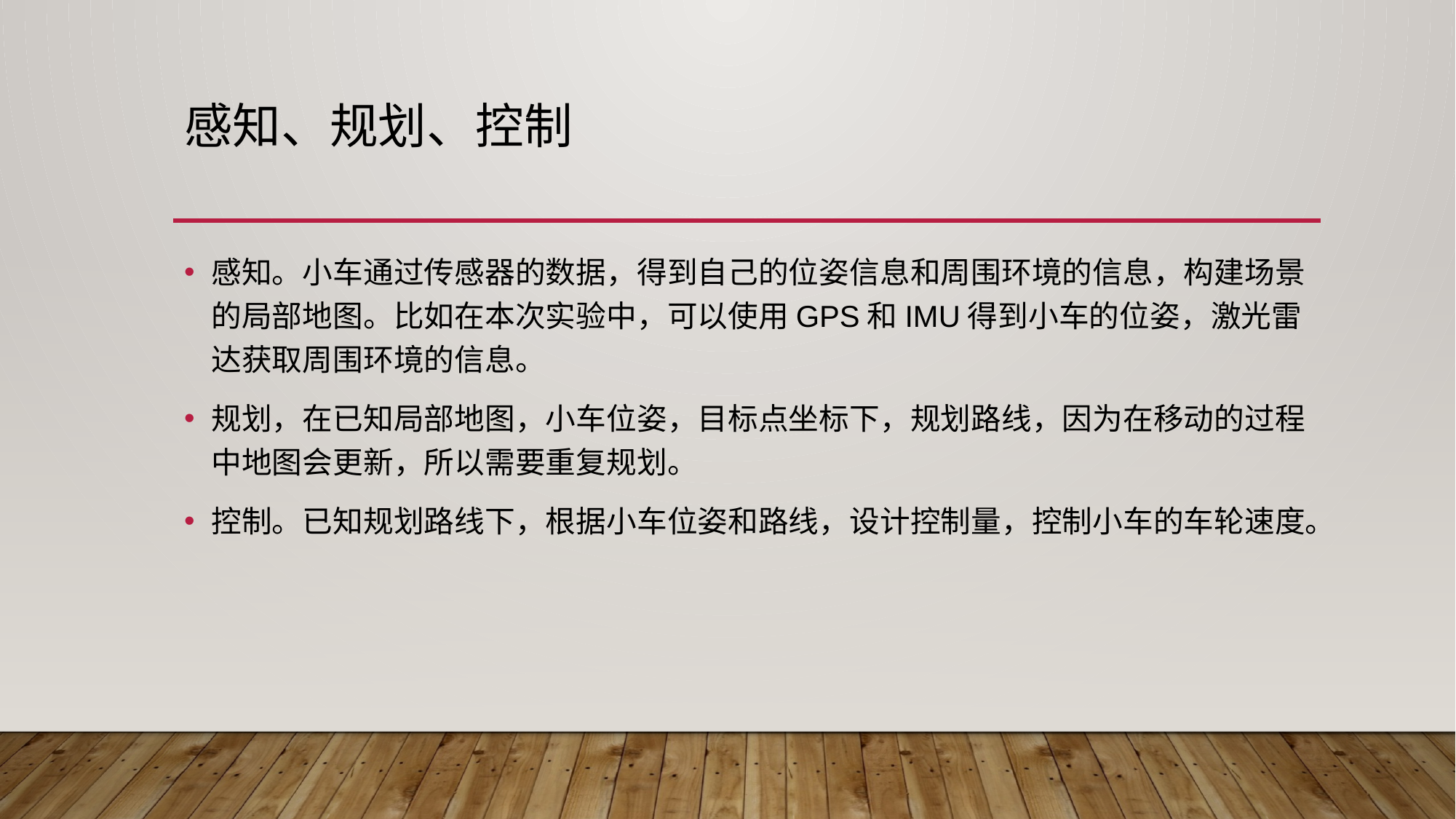

# 感知、规划、控制
感知。小车通过传感器的数据，得到自己的位姿信息和周围环境的信息，构建场景的局部地图。比如在本次实验中，可以使用GPS和IMU得到小车的位姿，激光雷达获取周围环境的信息。
规划，在已知局部地图，小车位姿，目标点坐标下，规划路线，因为在移动的过程中地图会更新，所以需要重复规划。
控制。已知规划路线下，根据小车位姿和路线，设计控制量，控制小车的车轮速度。